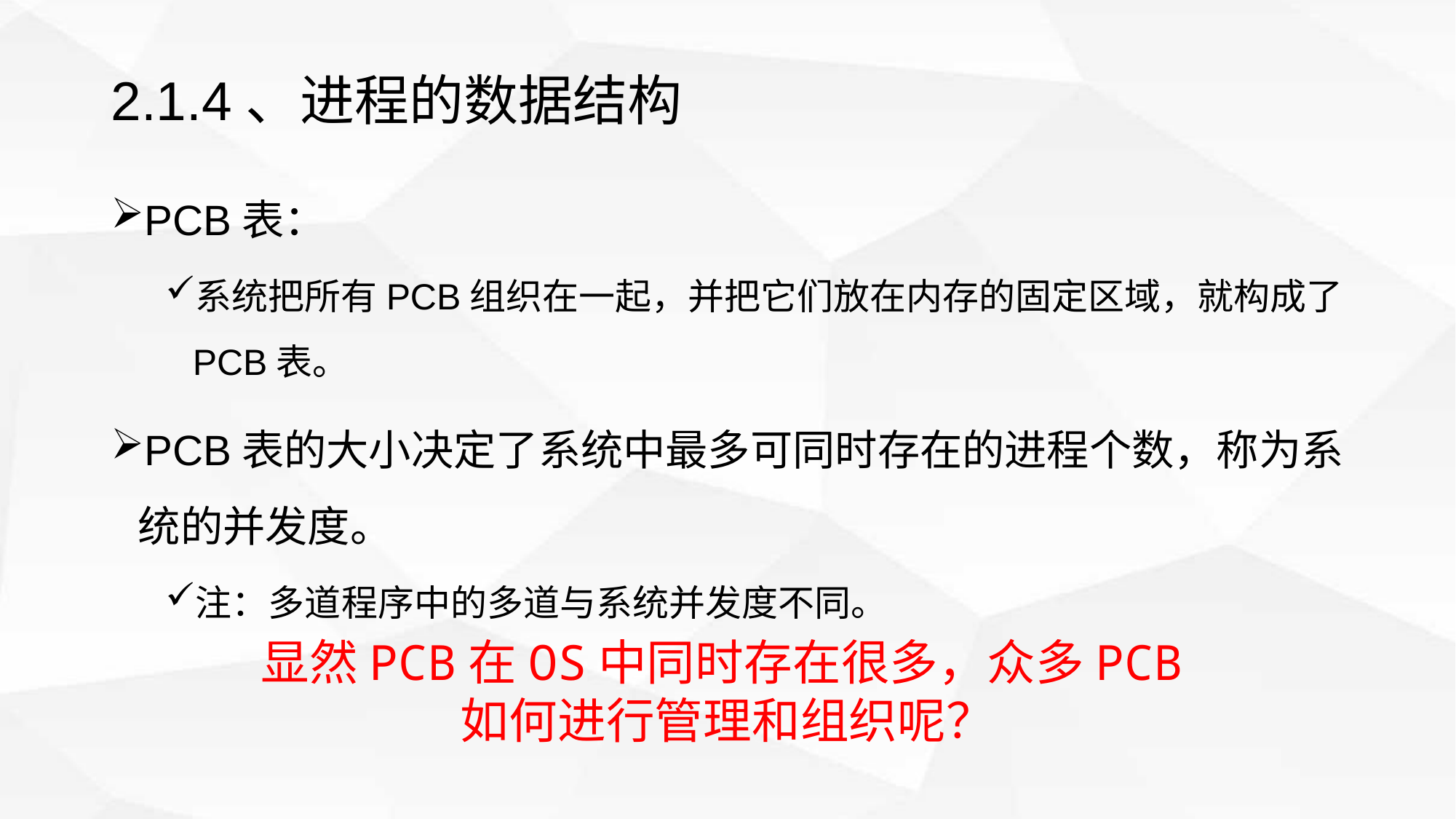

# 2.1.4、进程的数据结构
PCB表：
系统把所有PCB组织在一起，并把它们放在内存的固定区域，就构成了PCB表。
PCB表的大小决定了系统中最多可同时存在的进程个数，称为系统的并发度。
注：多道程序中的多道与系统并发度不同。

显然PCB在OS中同时存在很多，众多PCB如何进行管理和组织呢？